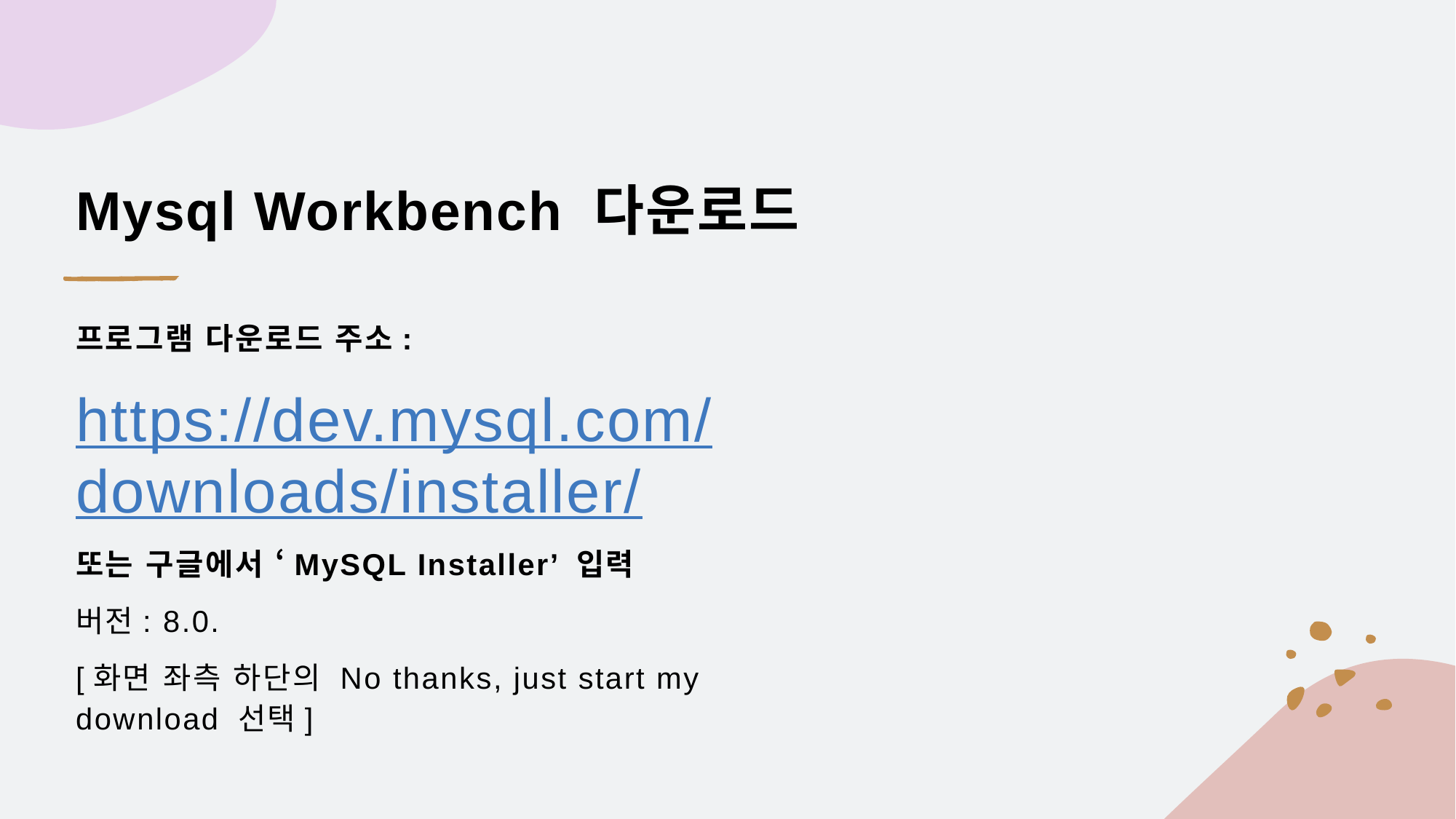

# Mysql Workbench 다운로드
프로그램 다운로드 주소:
https://dev.mysql.com/downloads/installer/
또는 구글에서 ‘MySQL Installer’ 입력
버전: 8.0.
[화면 좌측 하단의 No thanks, just start my download 선택]